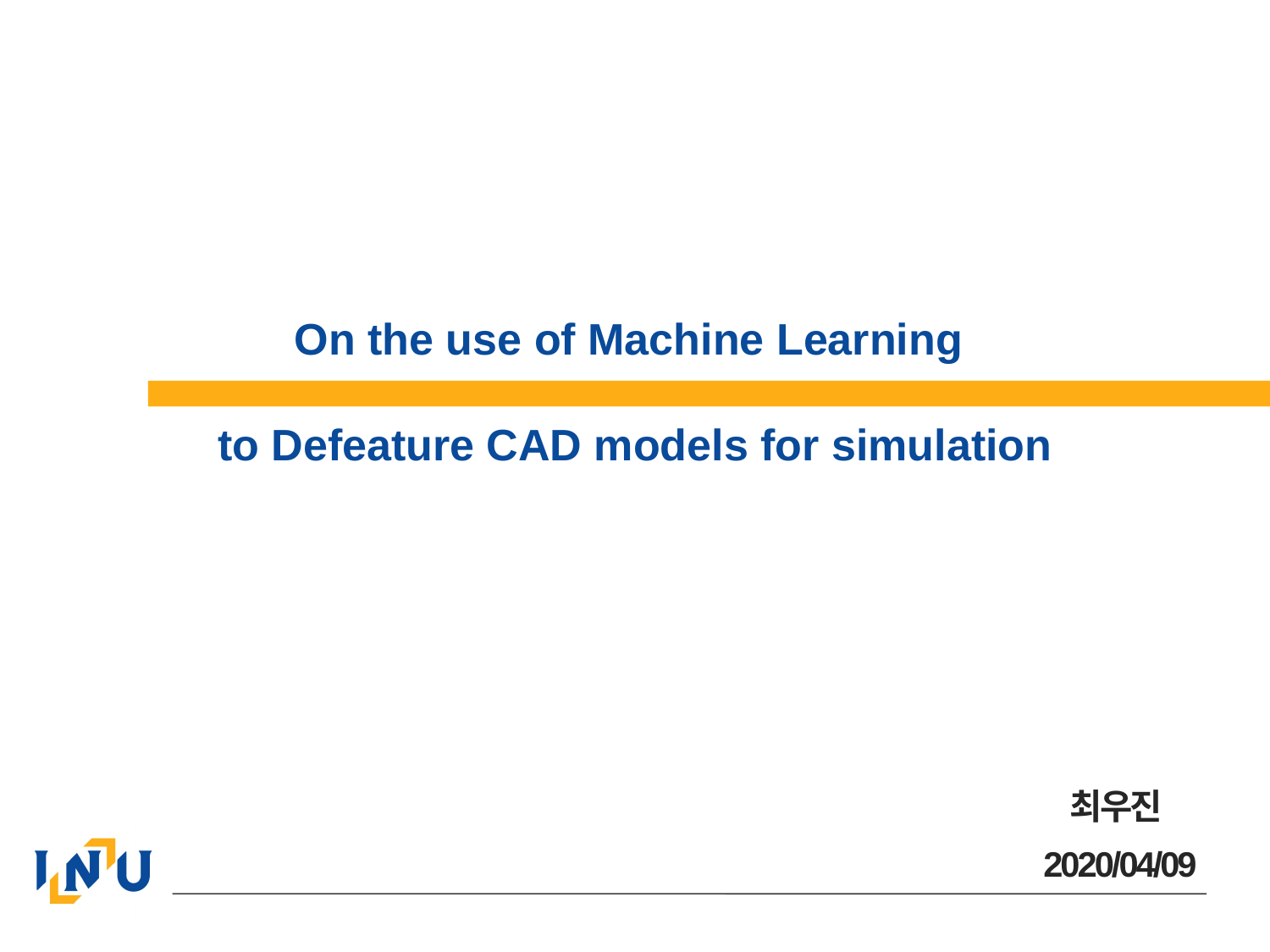

# On the use of Machine Learning to Defeature CAD models for simulation
최우진
2020/04/09